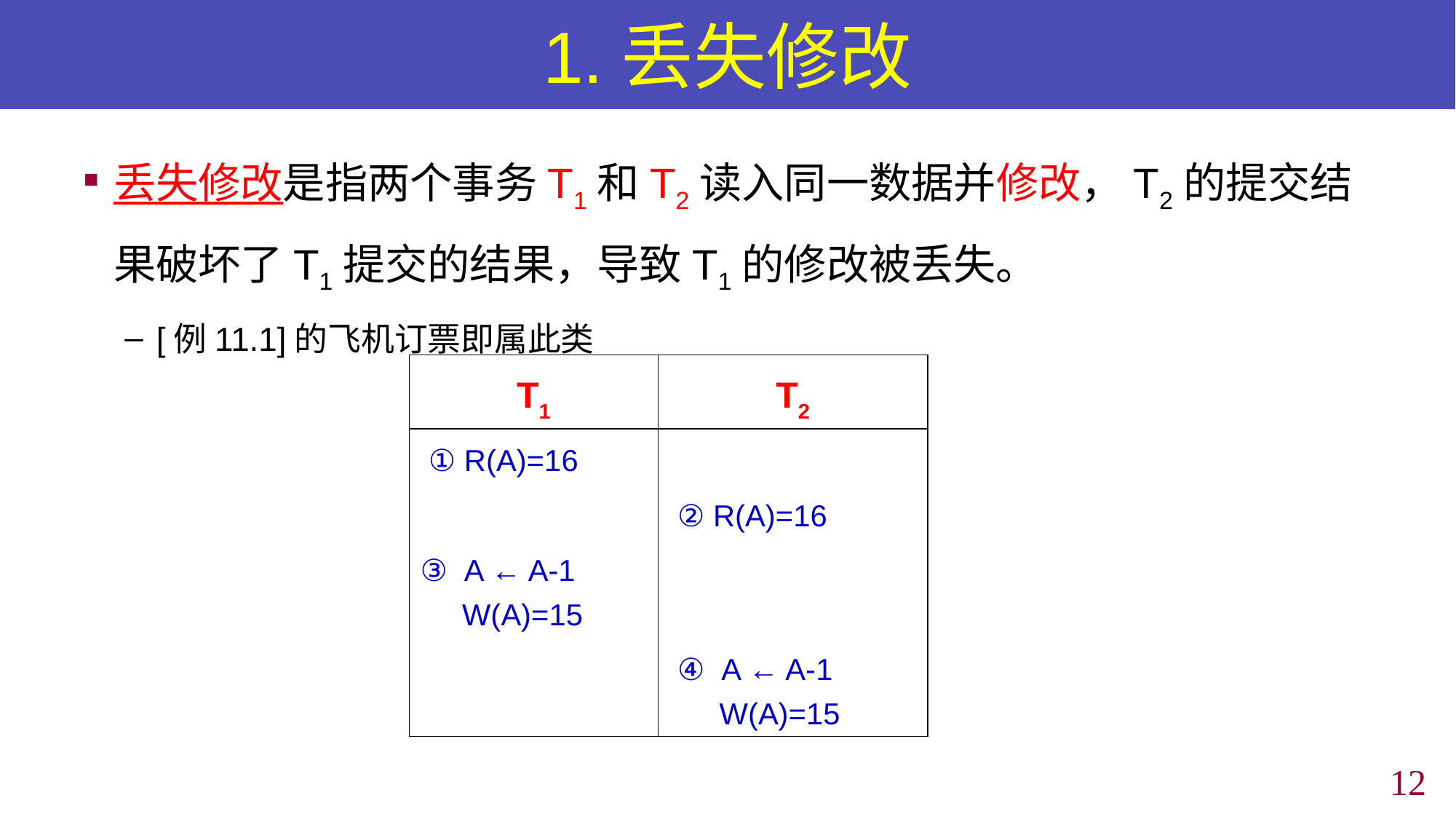

# 1.丢失修改
丢失修改是指两个事务T1和T2读入同一数据并修改，T2的提交结果破坏了T1提交的结果，导致T1的修改被丢失。
[例11.1]的飞机订票即属此类
| T1 | T2 |
| --- | --- |
| ① R(A)=16 |  |
|  | ② R(A)=16 |
| ③ A ← A-1 W(A)=15 |  |
|  | ④ A ← A-1 W(A)=15 |
12